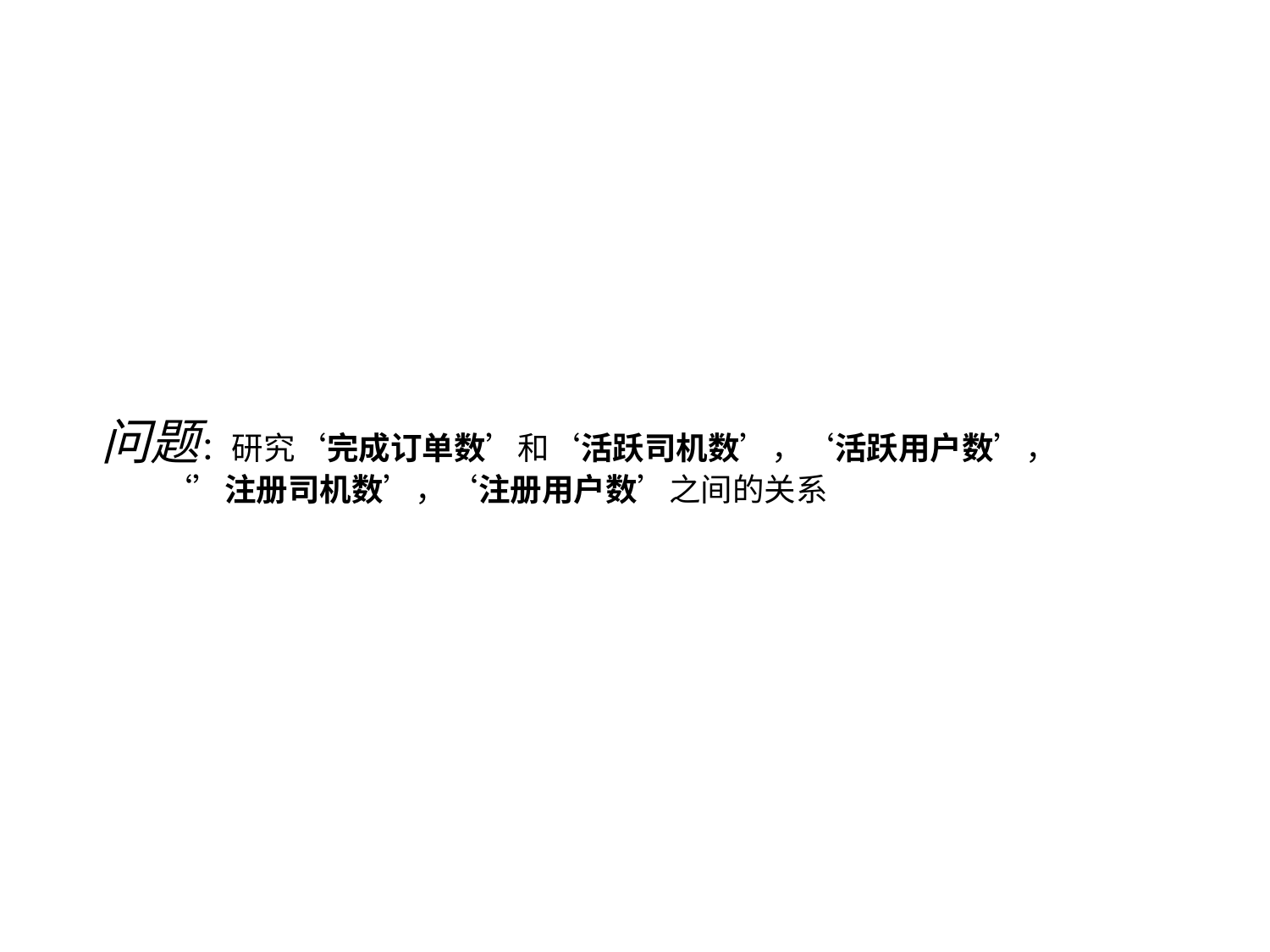

# 问题：研究‘完成订单数’和‘活跃司机数’，‘活跃用户数’， ‘’注册司机数’，‘注册用户数’之间的关系